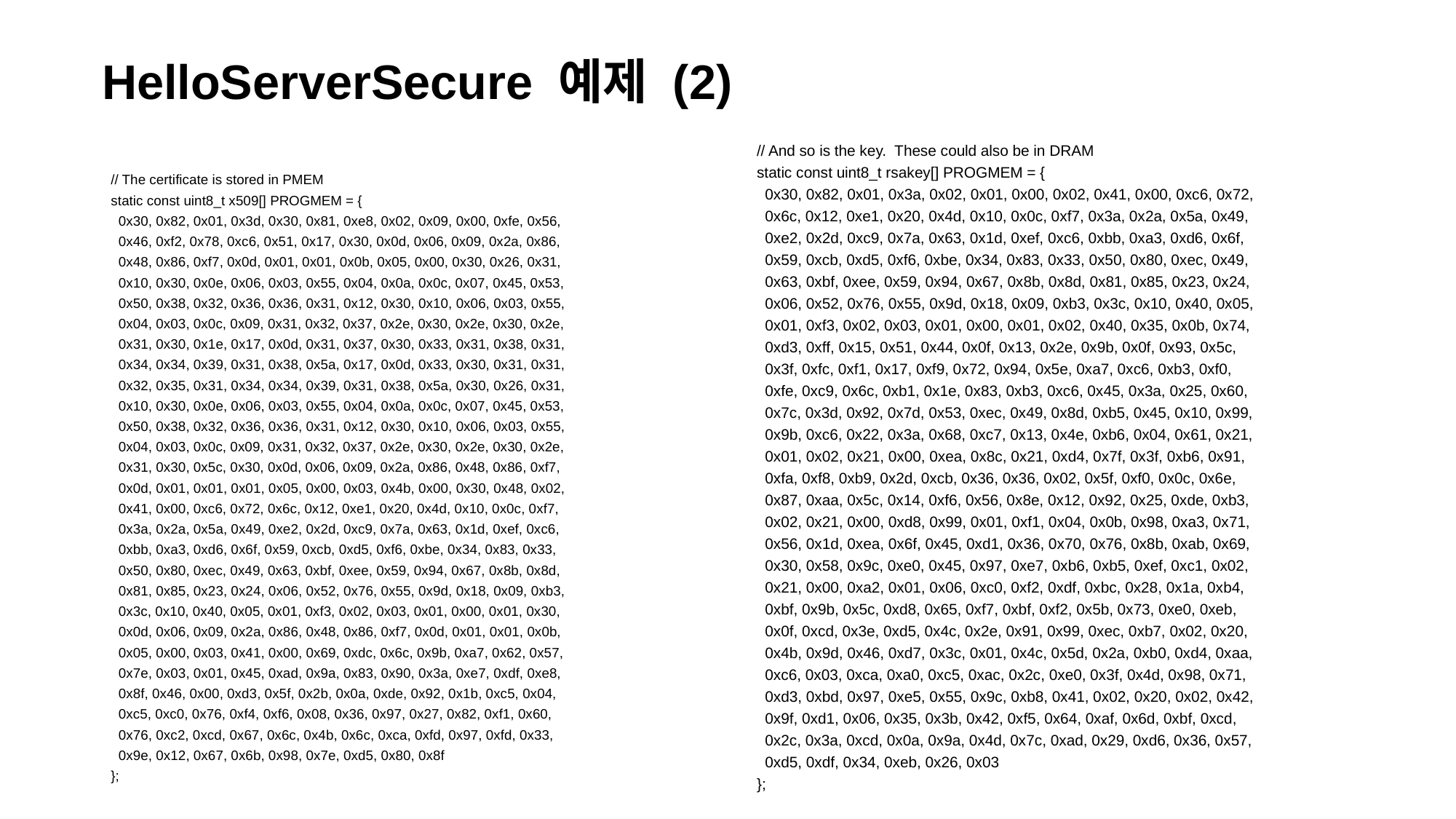

# HelloServerSecure 예제 (2)
// And so is the key.  These could also be in DRAM
static const uint8_t rsakey[] PROGMEM = {
  0x30, 0x82, 0x01, 0x3a, 0x02, 0x01, 0x00, 0x02, 0x41, 0x00, 0xc6, 0x72,
  0x6c, 0x12, 0xe1, 0x20, 0x4d, 0x10, 0x0c, 0xf7, 0x3a, 0x2a, 0x5a, 0x49,
  0xe2, 0x2d, 0xc9, 0x7a, 0x63, 0x1d, 0xef, 0xc6, 0xbb, 0xa3, 0xd6, 0x6f,
  0x59, 0xcb, 0xd5, 0xf6, 0xbe, 0x34, 0x83, 0x33, 0x50, 0x80, 0xec, 0x49,
  0x63, 0xbf, 0xee, 0x59, 0x94, 0x67, 0x8b, 0x8d, 0x81, 0x85, 0x23, 0x24,
  0x06, 0x52, 0x76, 0x55, 0x9d, 0x18, 0x09, 0xb3, 0x3c, 0x10, 0x40, 0x05,
  0x01, 0xf3, 0x02, 0x03, 0x01, 0x00, 0x01, 0x02, 0x40, 0x35, 0x0b, 0x74,
  0xd3, 0xff, 0x15, 0x51, 0x44, 0x0f, 0x13, 0x2e, 0x9b, 0x0f, 0x93, 0x5c,
  0x3f, 0xfc, 0xf1, 0x17, 0xf9, 0x72, 0x94, 0x5e, 0xa7, 0xc6, 0xb3, 0xf0,
  0xfe, 0xc9, 0x6c, 0xb1, 0x1e, 0x83, 0xb3, 0xc6, 0x45, 0x3a, 0x25, 0x60,
  0x7c, 0x3d, 0x92, 0x7d, 0x53, 0xec, 0x49, 0x8d, 0xb5, 0x45, 0x10, 0x99,
  0x9b, 0xc6, 0x22, 0x3a, 0x68, 0xc7, 0x13, 0x4e, 0xb6, 0x04, 0x61, 0x21,
  0x01, 0x02, 0x21, 0x00, 0xea, 0x8c, 0x21, 0xd4, 0x7f, 0x3f, 0xb6, 0x91,
  0xfa, 0xf8, 0xb9, 0x2d, 0xcb, 0x36, 0x36, 0x02, 0x5f, 0xf0, 0x0c, 0x6e,
  0x87, 0xaa, 0x5c, 0x14, 0xf6, 0x56, 0x8e, 0x12, 0x92, 0x25, 0xde, 0xb3,
  0x02, 0x21, 0x00, 0xd8, 0x99, 0x01, 0xf1, 0x04, 0x0b, 0x98, 0xa3, 0x71,
  0x56, 0x1d, 0xea, 0x6f, 0x45, 0xd1, 0x36, 0x70, 0x76, 0x8b, 0xab, 0x69,
  0x30, 0x58, 0x9c, 0xe0, 0x45, 0x97, 0xe7, 0xb6, 0xb5, 0xef, 0xc1, 0x02,
  0x21, 0x00, 0xa2, 0x01, 0x06, 0xc0, 0xf2, 0xdf, 0xbc, 0x28, 0x1a, 0xb4,
  0xbf, 0x9b, 0x5c, 0xd8, 0x65, 0xf7, 0xbf, 0xf2, 0x5b, 0x73, 0xe0, 0xeb,
  0x0f, 0xcd, 0x3e, 0xd5, 0x4c, 0x2e, 0x91, 0x99, 0xec, 0xb7, 0x02, 0x20,
  0x4b, 0x9d, 0x46, 0xd7, 0x3c, 0x01, 0x4c, 0x5d, 0x2a, 0xb0, 0xd4, 0xaa,
  0xc6, 0x03, 0xca, 0xa0, 0xc5, 0xac, 0x2c, 0xe0, 0x3f, 0x4d, 0x98, 0x71,
  0xd3, 0xbd, 0x97, 0xe5, 0x55, 0x9c, 0xb8, 0x41, 0x02, 0x20, 0x02, 0x42,
  0x9f, 0xd1, 0x06, 0x35, 0x3b, 0x42, 0xf5, 0x64, 0xaf, 0x6d, 0xbf, 0xcd,
  0x2c, 0x3a, 0xcd, 0x0a, 0x9a, 0x4d, 0x7c, 0xad, 0x29, 0xd6, 0x36, 0x57,
  0xd5, 0xdf, 0x34, 0xeb, 0x26, 0x03
};
// The certificate is stored in PMEM
static const uint8_t x509[] PROGMEM = {
  0x30, 0x82, 0x01, 0x3d, 0x30, 0x81, 0xe8, 0x02, 0x09, 0x00, 0xfe, 0x56,
  0x46, 0xf2, 0x78, 0xc6, 0x51, 0x17, 0x30, 0x0d, 0x06, 0x09, 0x2a, 0x86,
  0x48, 0x86, 0xf7, 0x0d, 0x01, 0x01, 0x0b, 0x05, 0x00, 0x30, 0x26, 0x31,
  0x10, 0x30, 0x0e, 0x06, 0x03, 0x55, 0x04, 0x0a, 0x0c, 0x07, 0x45, 0x53,
  0x50, 0x38, 0x32, 0x36, 0x36, 0x31, 0x12, 0x30, 0x10, 0x06, 0x03, 0x55,
  0x04, 0x03, 0x0c, 0x09, 0x31, 0x32, 0x37, 0x2e, 0x30, 0x2e, 0x30, 0x2e,
  0x31, 0x30, 0x1e, 0x17, 0x0d, 0x31, 0x37, 0x30, 0x33, 0x31, 0x38, 0x31,
  0x34, 0x34, 0x39, 0x31, 0x38, 0x5a, 0x17, 0x0d, 0x33, 0x30, 0x31, 0x31,
  0x32, 0x35, 0x31, 0x34, 0x34, 0x39, 0x31, 0x38, 0x5a, 0x30, 0x26, 0x31,
  0x10, 0x30, 0x0e, 0x06, 0x03, 0x55, 0x04, 0x0a, 0x0c, 0x07, 0x45, 0x53,
  0x50, 0x38, 0x32, 0x36, 0x36, 0x31, 0x12, 0x30, 0x10, 0x06, 0x03, 0x55,
  0x04, 0x03, 0x0c, 0x09, 0x31, 0x32, 0x37, 0x2e, 0x30, 0x2e, 0x30, 0x2e,
  0x31, 0x30, 0x5c, 0x30, 0x0d, 0x06, 0x09, 0x2a, 0x86, 0x48, 0x86, 0xf7,
  0x0d, 0x01, 0x01, 0x01, 0x05, 0x00, 0x03, 0x4b, 0x00, 0x30, 0x48, 0x02,
  0x41, 0x00, 0xc6, 0x72, 0x6c, 0x12, 0xe1, 0x20, 0x4d, 0x10, 0x0c, 0xf7,
  0x3a, 0x2a, 0x5a, 0x49, 0xe2, 0x2d, 0xc9, 0x7a, 0x63, 0x1d, 0xef, 0xc6,
  0xbb, 0xa3, 0xd6, 0x6f, 0x59, 0xcb, 0xd5, 0xf6, 0xbe, 0x34, 0x83, 0x33,
  0x50, 0x80, 0xec, 0x49, 0x63, 0xbf, 0xee, 0x59, 0x94, 0x67, 0x8b, 0x8d,
  0x81, 0x85, 0x23, 0x24, 0x06, 0x52, 0x76, 0x55, 0x9d, 0x18, 0x09, 0xb3,
  0x3c, 0x10, 0x40, 0x05, 0x01, 0xf3, 0x02, 0x03, 0x01, 0x00, 0x01, 0x30,
  0x0d, 0x06, 0x09, 0x2a, 0x86, 0x48, 0x86, 0xf7, 0x0d, 0x01, 0x01, 0x0b,
  0x05, 0x00, 0x03, 0x41, 0x00, 0x69, 0xdc, 0x6c, 0x9b, 0xa7, 0x62, 0x57,
  0x7e, 0x03, 0x01, 0x45, 0xad, 0x9a, 0x83, 0x90, 0x3a, 0xe7, 0xdf, 0xe8,
  0x8f, 0x46, 0x00, 0xd3, 0x5f, 0x2b, 0x0a, 0xde, 0x92, 0x1b, 0xc5, 0x04,
  0xc5, 0xc0, 0x76, 0xf4, 0xf6, 0x08, 0x36, 0x97, 0x27, 0x82, 0xf1, 0x60,
  0x76, 0xc2, 0xcd, 0x67, 0x6c, 0x4b, 0x6c, 0xca, 0xfd, 0x97, 0xfd, 0x33,
  0x9e, 0x12, 0x67, 0x6b, 0x98, 0x7e, 0xd5, 0x80, 0x8f
};